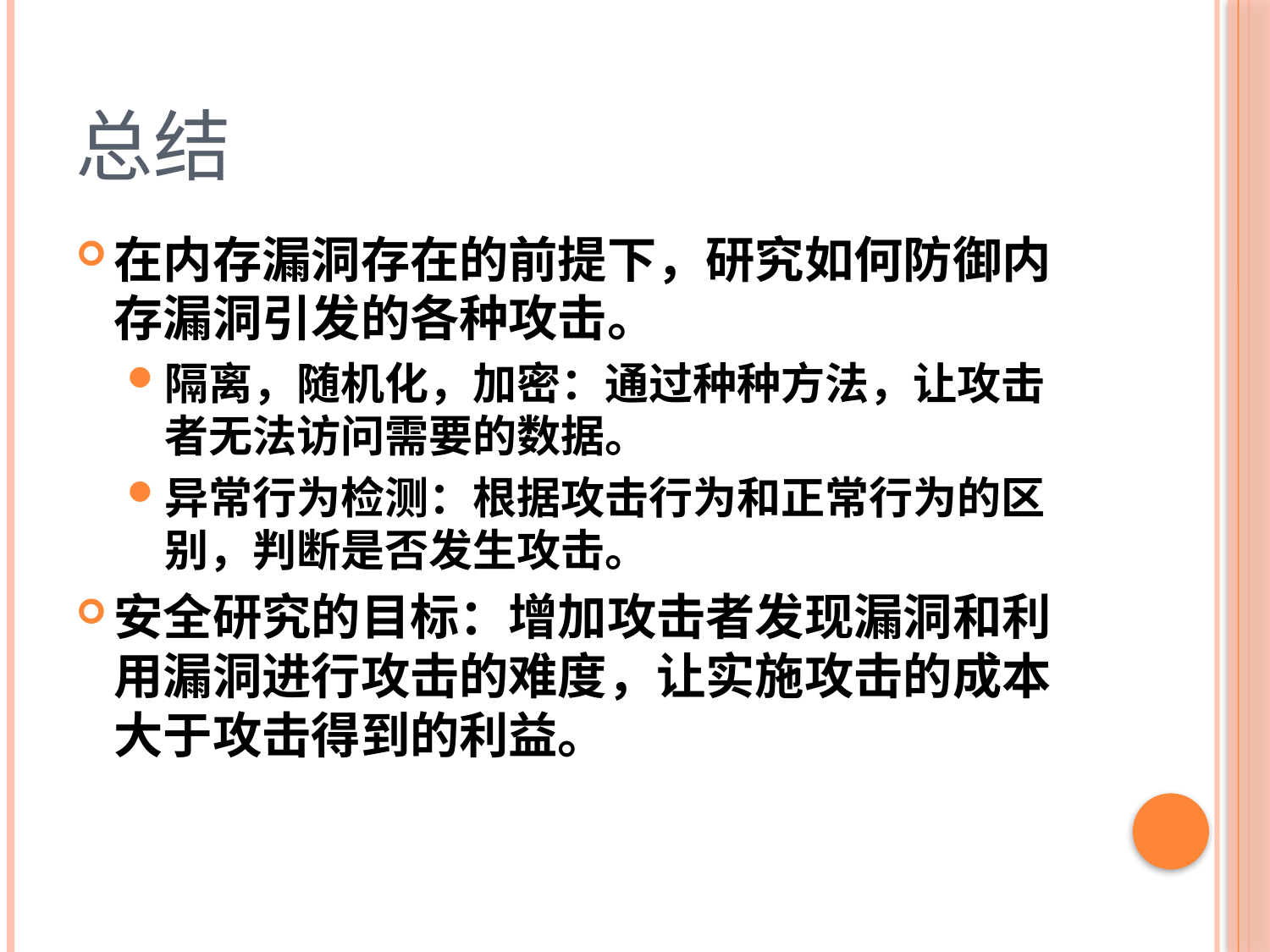

# 总结
在内存漏洞存在的前提下，研究如何防御内存漏洞引发的各种攻击。
隔离，随机化，加密：通过种种方法，让攻击者无法访问需要的数据。
异常行为检测：根据攻击行为和正常行为的区别，判断是否发生攻击。
安全研究的目标：增加攻击者发现漏洞和利用漏洞进行攻击的难度，让实施攻击的成本大于攻击得到的利益。